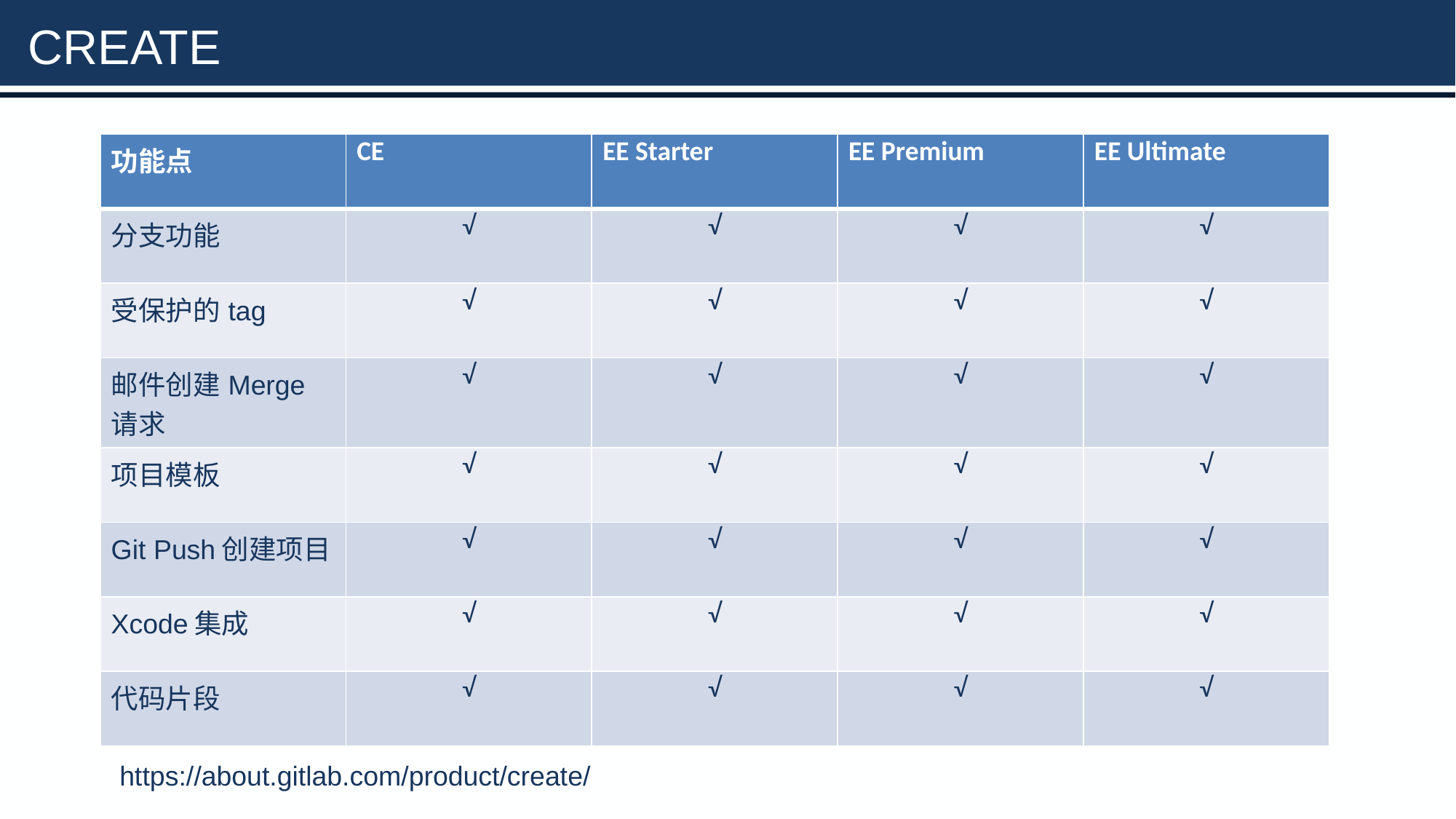

# CREATE
| 功能点 | CE | EE Starter | EE Premium | EE Ultimate |
| --- | --- | --- | --- | --- |
| 分支功能 | √ | √ | √ | √ |
| 受保护的tag | √ | √ | √ | √ |
| 邮件创建Merge请求 | √ | √ | √ | √ |
| 项目模板 | √ | √ | √ | √ |
| Git Push创建项目 | √ | √ | √ | √ |
| Xcode集成 | √ | √ | √ | √ |
| 代码片段 | √ | √ | √ | √ |
https://about.gitlab.com/product/create/